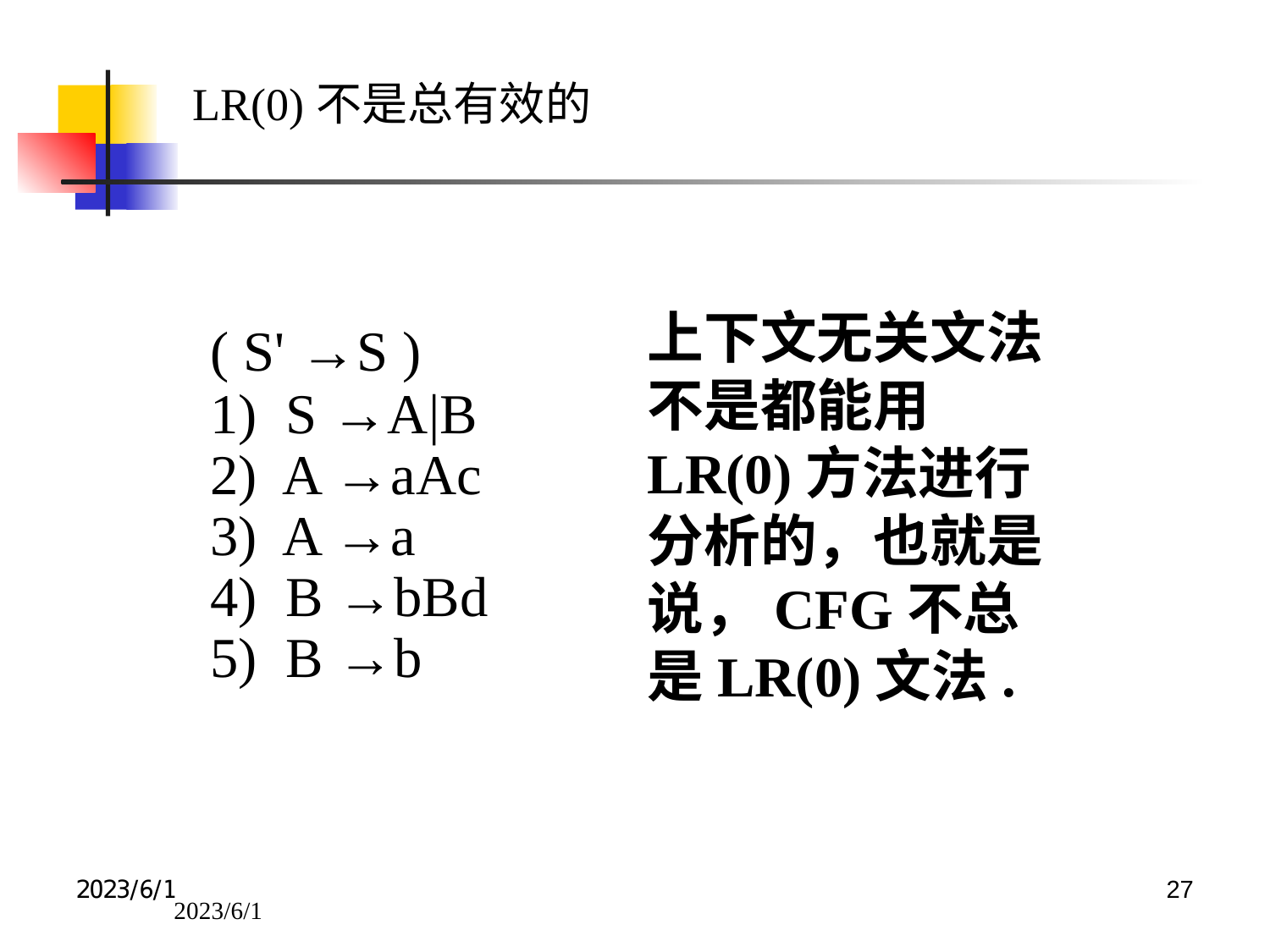

LR(0)不是总有效的
上下文无关文法不是都能用LR(0)方法进行分析的，也就是说，CFG不总是LR(0)文法.
( S' →S )
1)  S →A|B
2)  A →aAc
3)  A →a
4)  B →bBd
5)  B →b
2023/6/1
2023/6/1
27